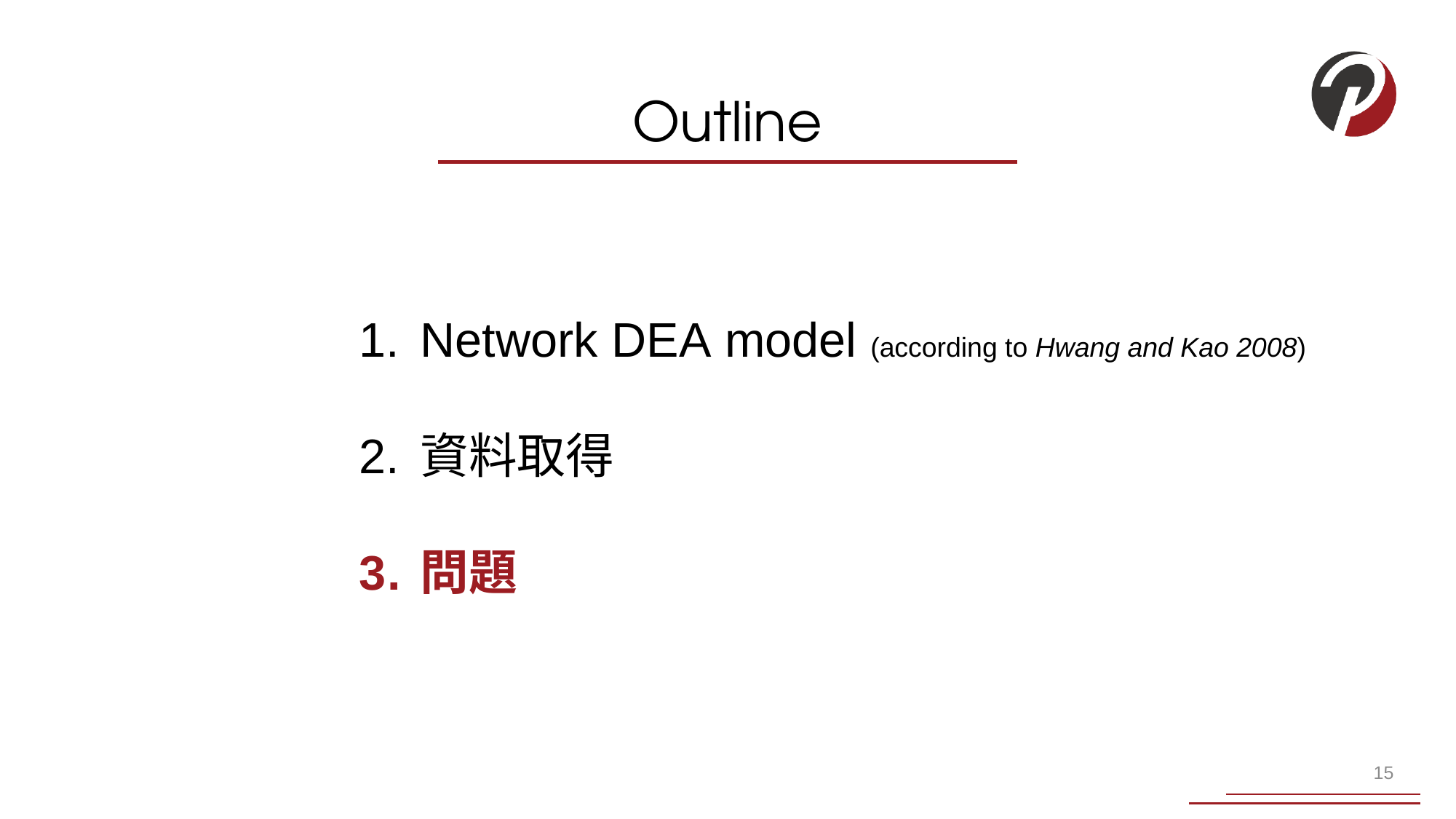

Network DEA model (according to Hwang and Kao 2008)
資料取得
問題
15